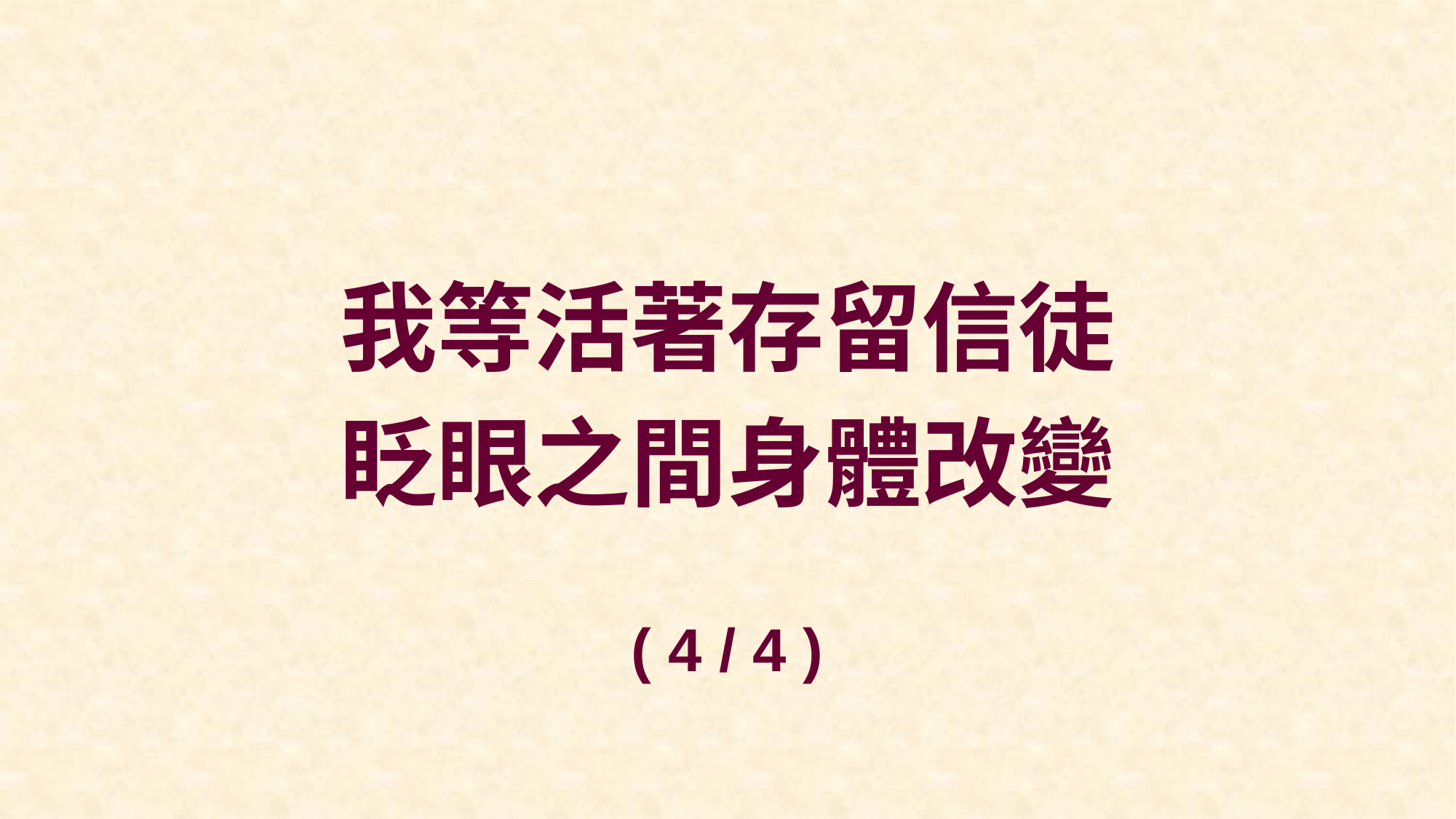

我等活著存留信徒
眨眼之間身體改變
( 4 / 4 )